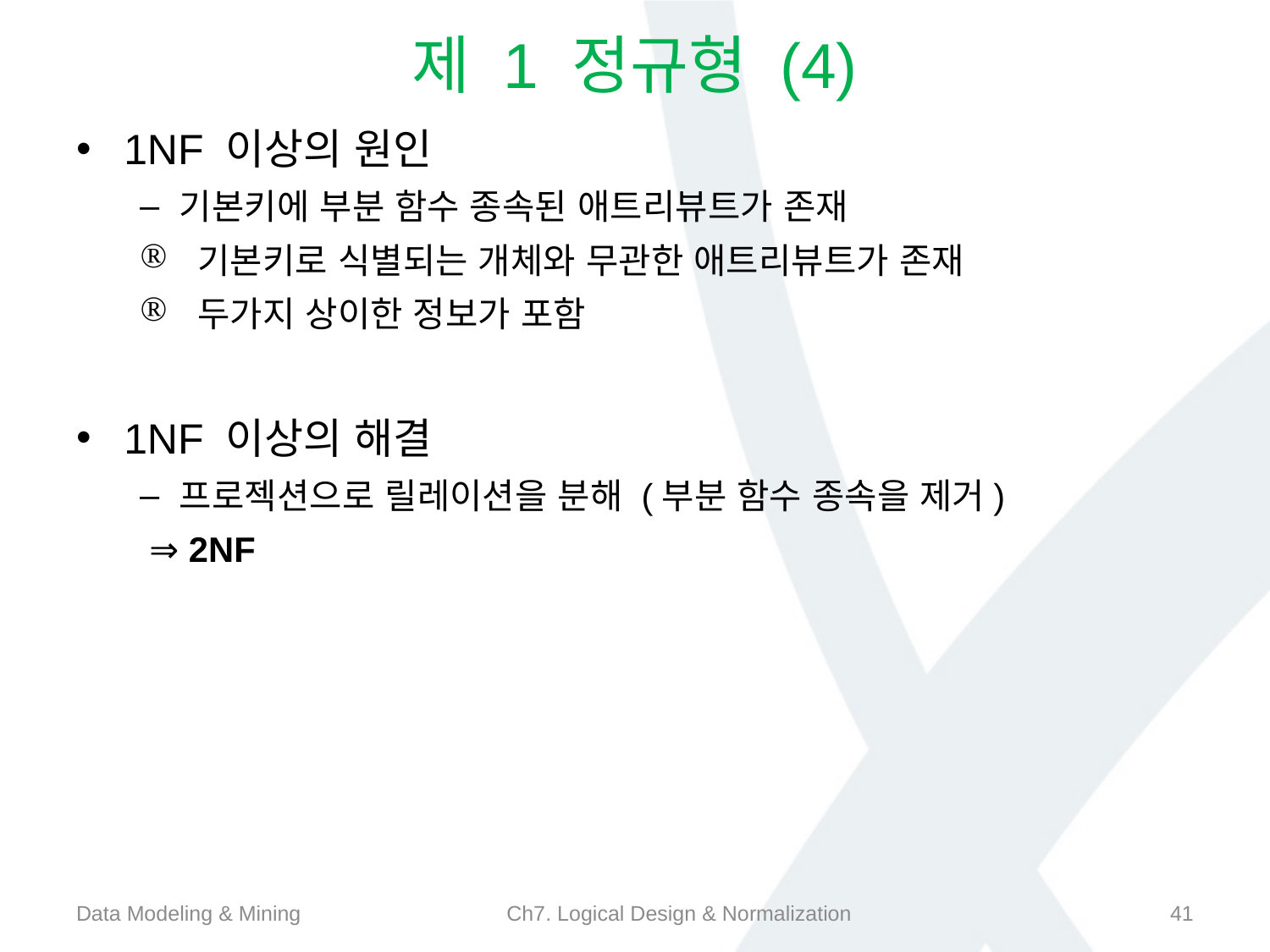

# 제 1 정규형 (4)
1NF 이상의 원인
기본키에 부분 함수 종속된 애트리뷰트가 존재
 기본키로 식별되는 개체와 무관한 애트리뷰트가 존재
 두가지 상이한 정보가 포함

1NF 이상의 해결
프로젝션으로 릴레이션을 분해 (부분 함수 종속을 제거)
 ⇒ 2NF

Data Modeling & Mining
Ch7. Logical Design & Normalization
41